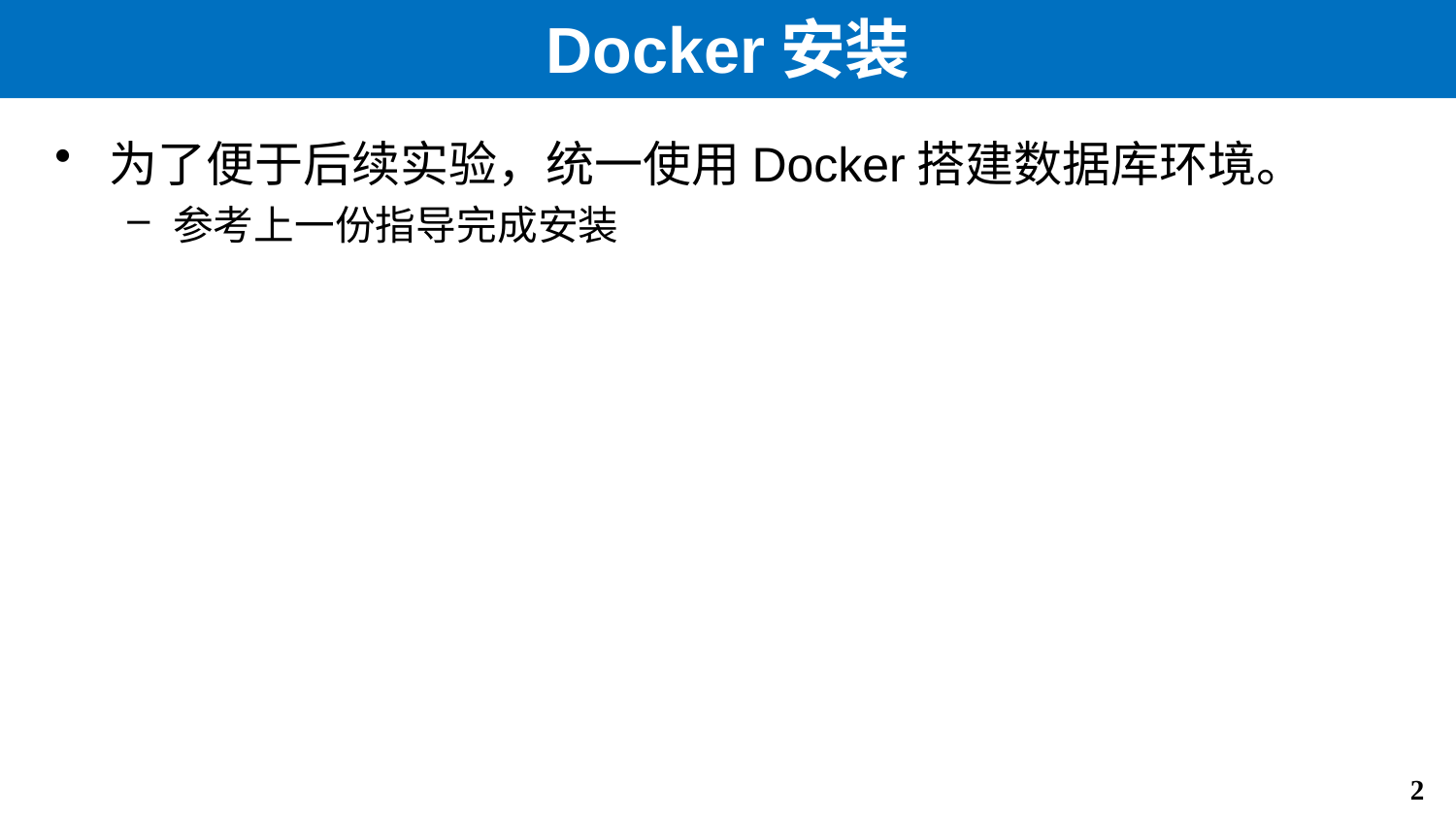

# Docker安装
为了便于后续实验，统一使用Docker搭建数据库环境。
参考上一份指导完成安装